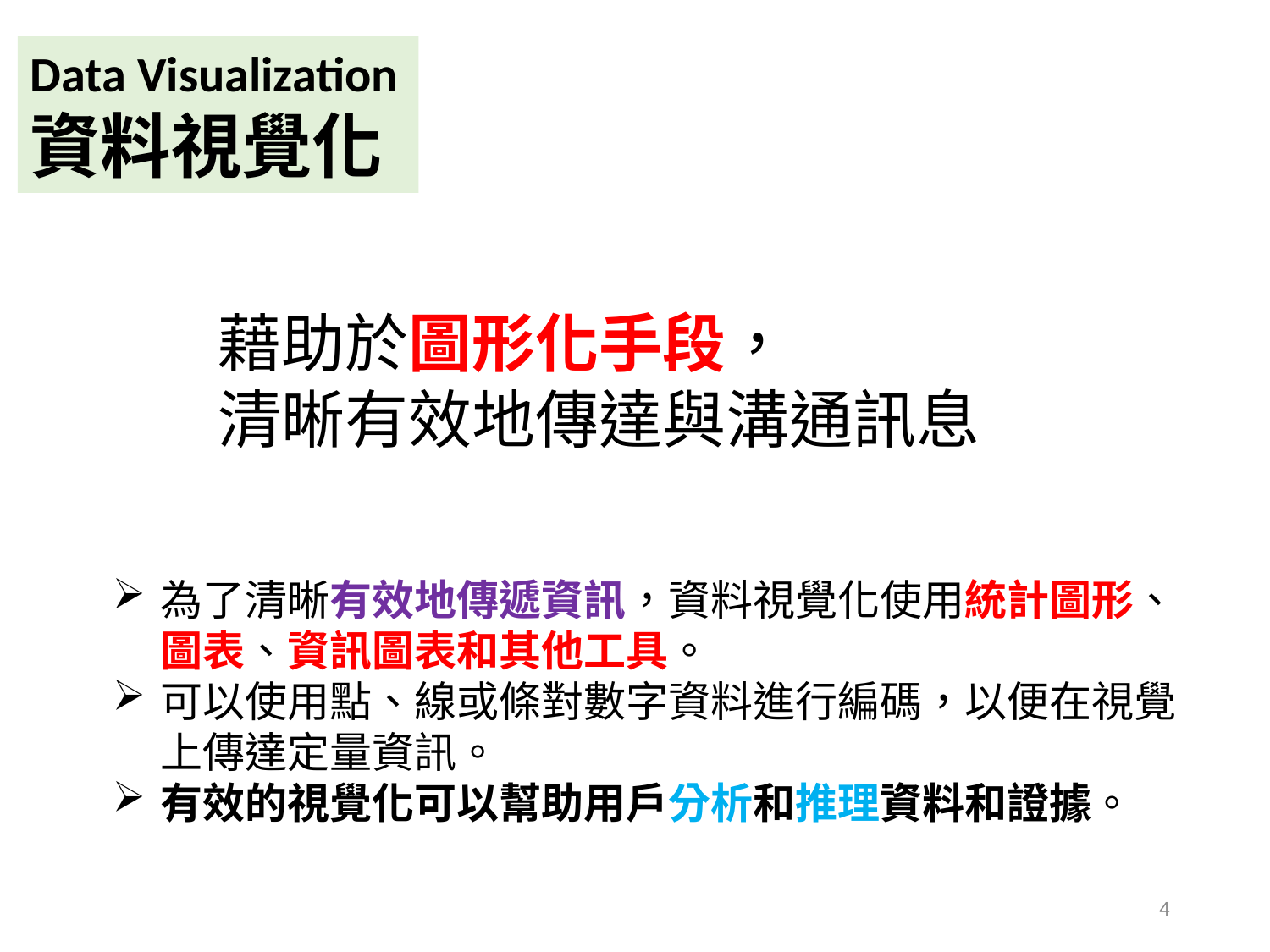

Data Visualization
資料視覺化
藉助於圖形化手段，
清晰有效地傳達與溝通訊息
為了清晰有效地傳遞資訊，資料視覺化使用統計圖形、圖表、資訊圖表和其他工具。
可以使用點、線或條對數字資料進行編碼，以便在視覺上傳達定量資訊。
有效的視覺化可以幫助用戶分析和推理資料和證據。
4